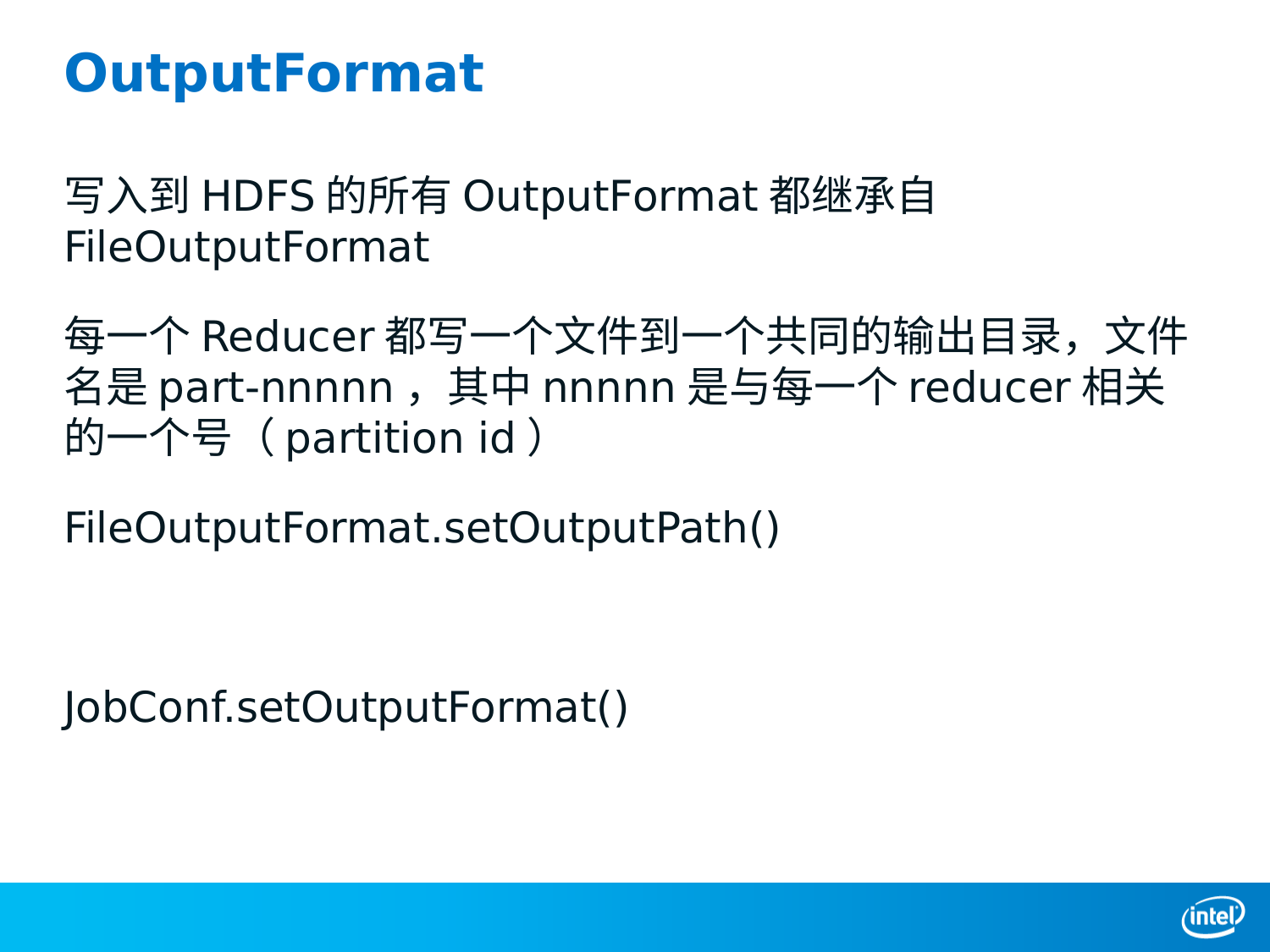

# OutputFormat
写入到HDFS的所有OutputFormat都继承自FileOutputFormat
每一个Reducer都写一个文件到一个共同的输出目录，文件名是part-nnnnn，其中nnnnn是与每一个reducer相关的一个号（partition id）
FileOutputFormat.setOutputPath()

JobConf.setOutputFormat()